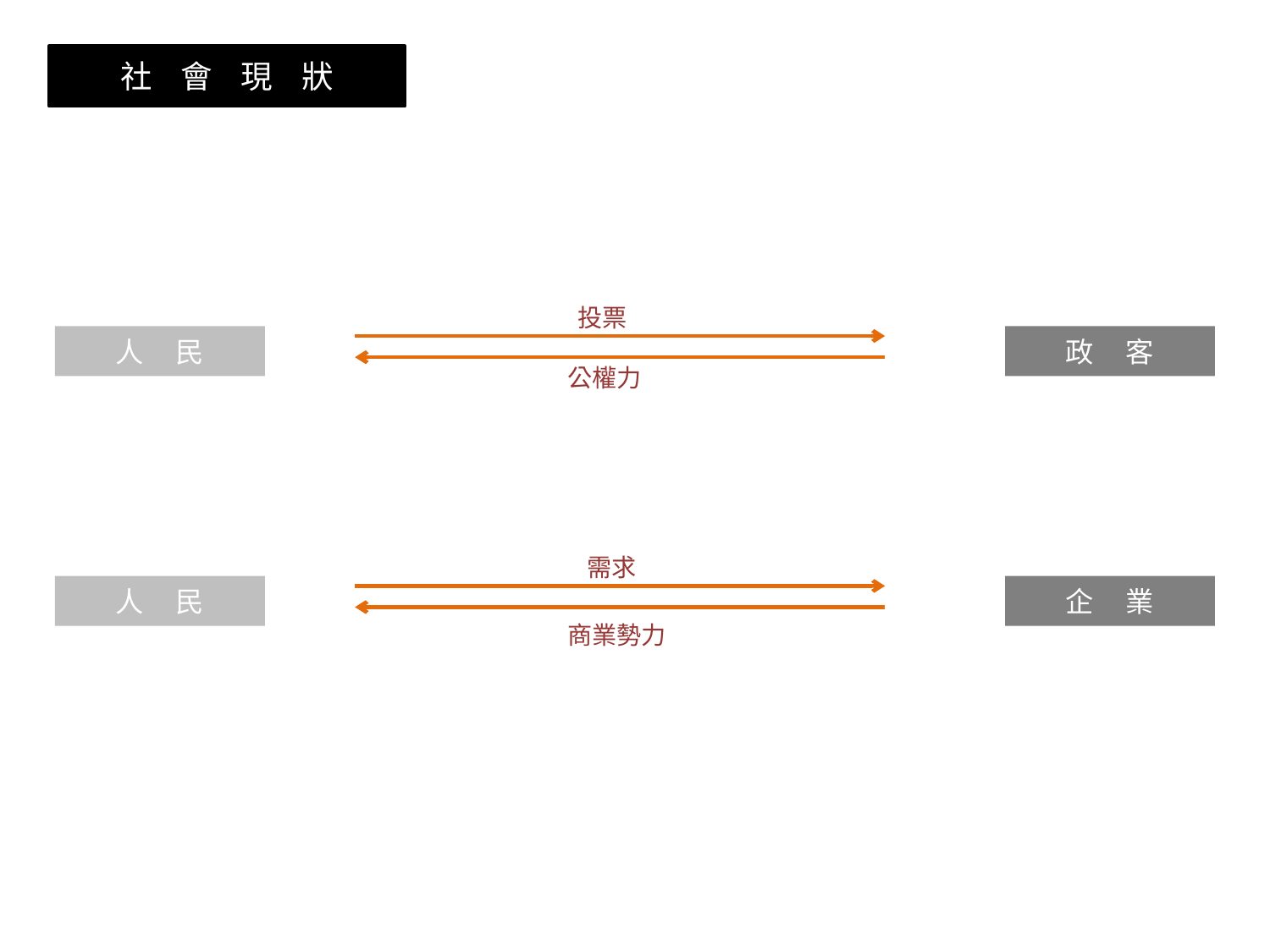

社    會    現    狀
投票
人     民
政     客
公權力
需求
人     民
企     業
商業勢力